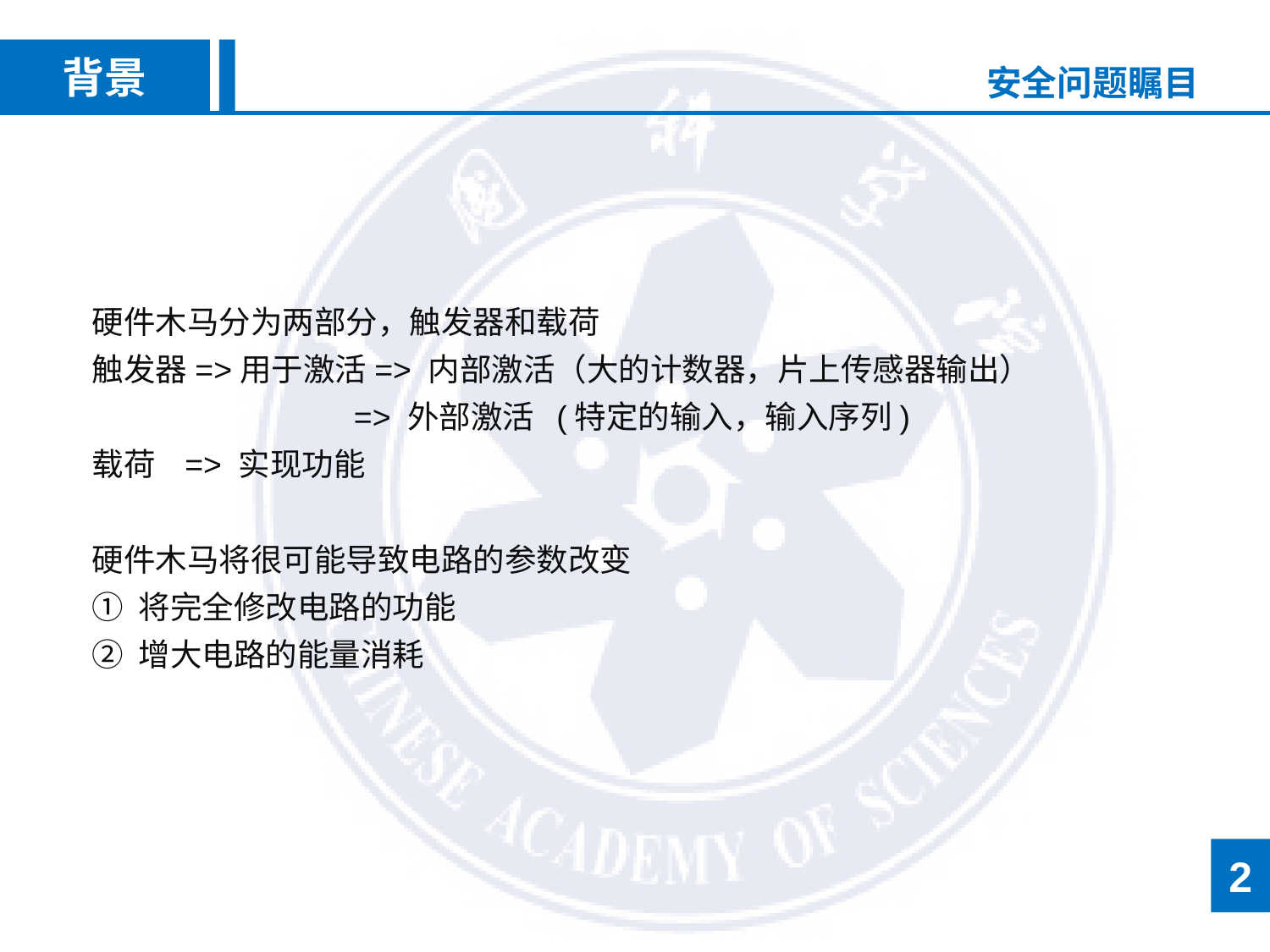

背景

安全问题瞩目
硬件木马分为两部分，触发器和载荷
触发器=>用于激活=> 内部激活（大的计数器，片上传感器输出）
		        => 外部激活  (特定的输入，输入序列)
载荷   => 实现功能

硬件木马将很可能导致电路的参数改变
① 将完全修改电路的功能
② 增大电路的能量消耗
2